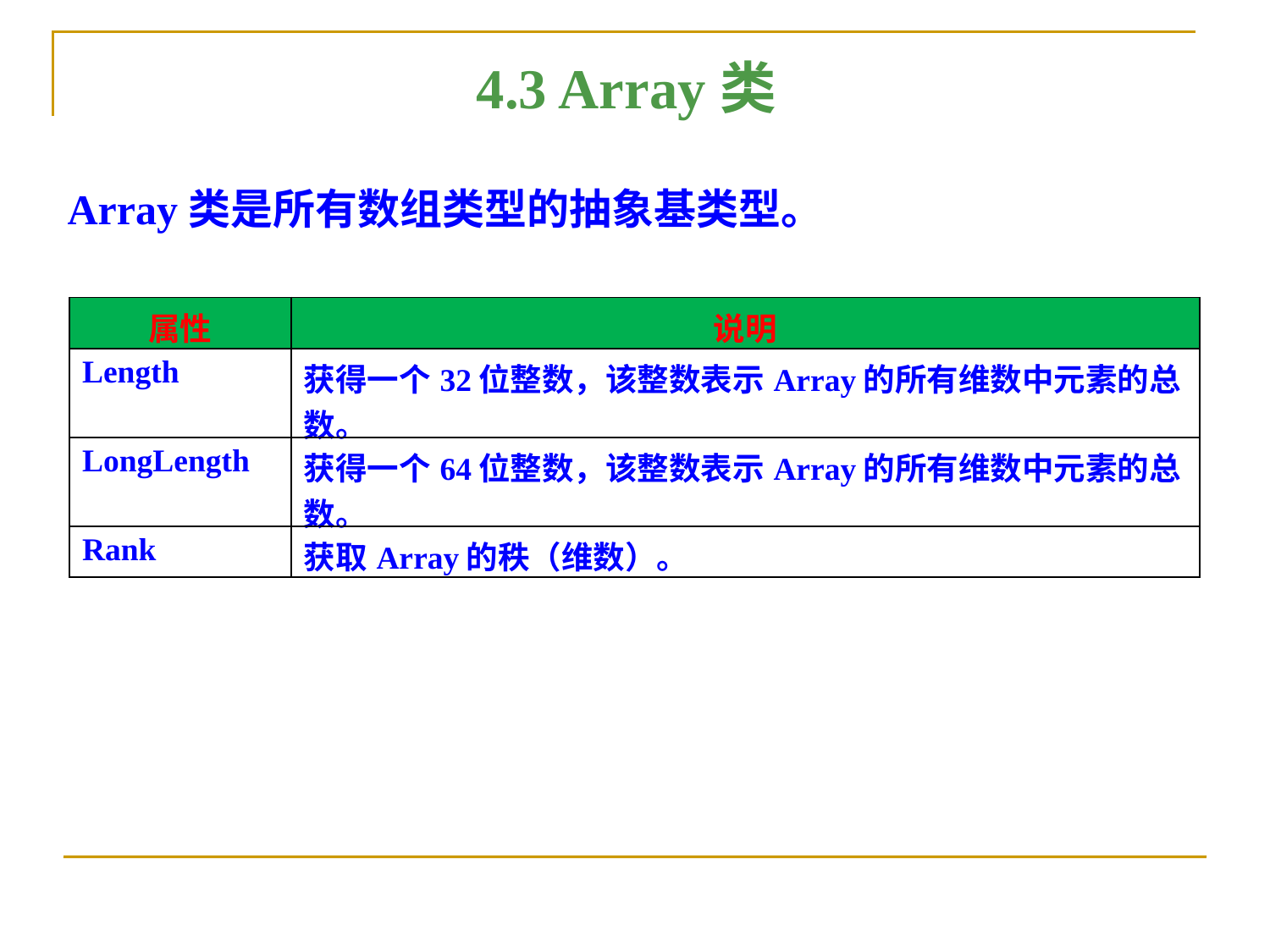

4.3 Array类
Array类是所有数组类型的抽象基类型。
| 属性 | 说明 |
| --- | --- |
| Length | 获得一个32位整数，该整数表示Array的所有维数中元素的总数。 |
| LongLength | 获得一个64位整数，该整数表示Array的所有维数中元素的总数。 |
| Rank | 获取Array的秩（维数）。 |